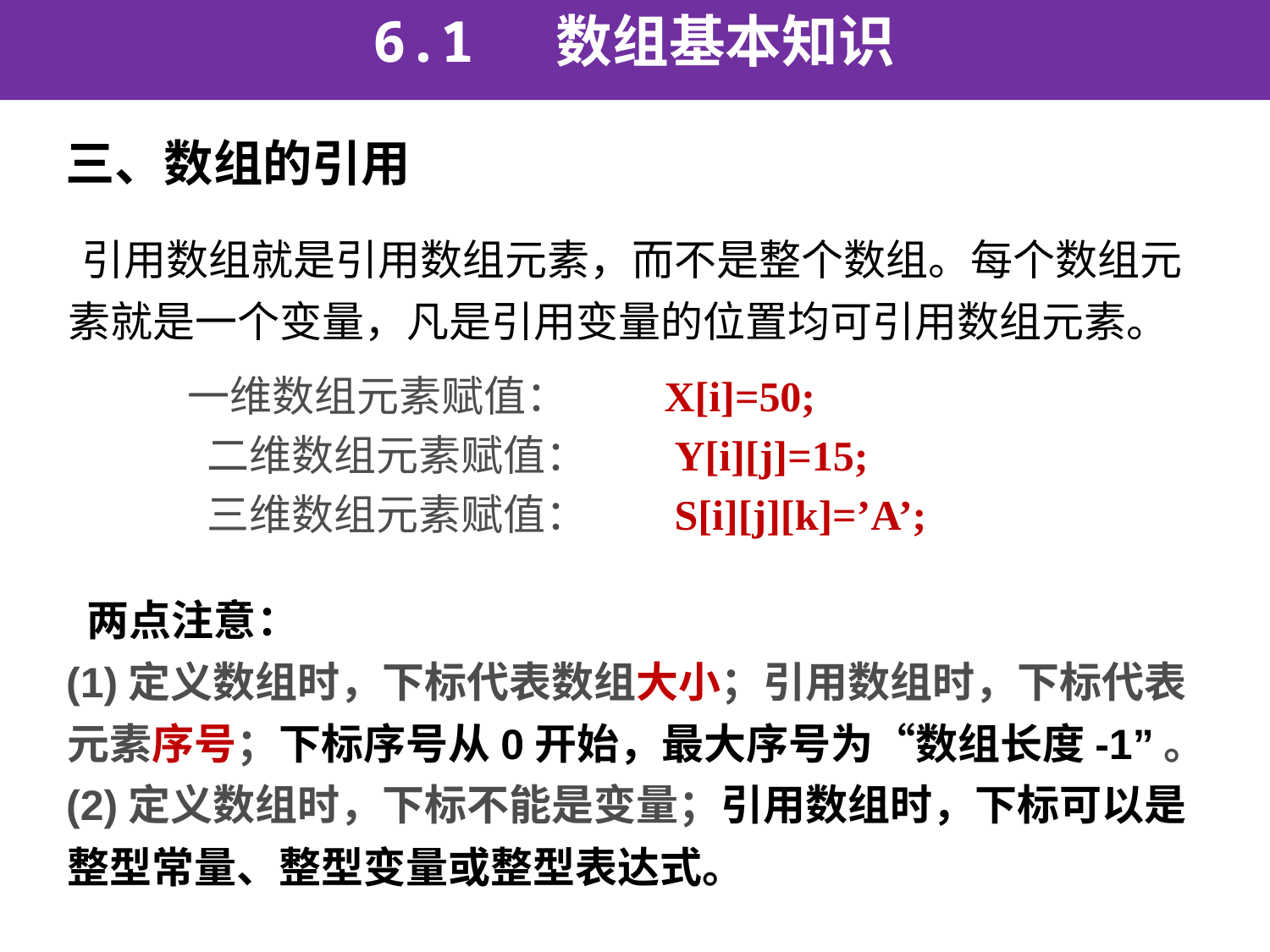

6.1  数组基本知识
 三、数组的引用
   引用数组就是引用数组元素，而不是整个数组。每个数组元素就是一个变量，凡是引用变量的位置均可引用数组元素。
一维数组元素赋值：         X[i]=50;
 二维数组元素赋值：        Y[i][j]=15;
 三维数组元素赋值：        S[i][j][k]=’A’;
 两点注意：
  (1)定义数组时，下标代表数组大小；引用数组时，下标代表元素序号；下标序号从0开始，最大序号为“数组长度-1”。
  (2)定义数组时，下标不能是变量；引用数组时，下标可以是整型常量、整型变量或整型表达式。